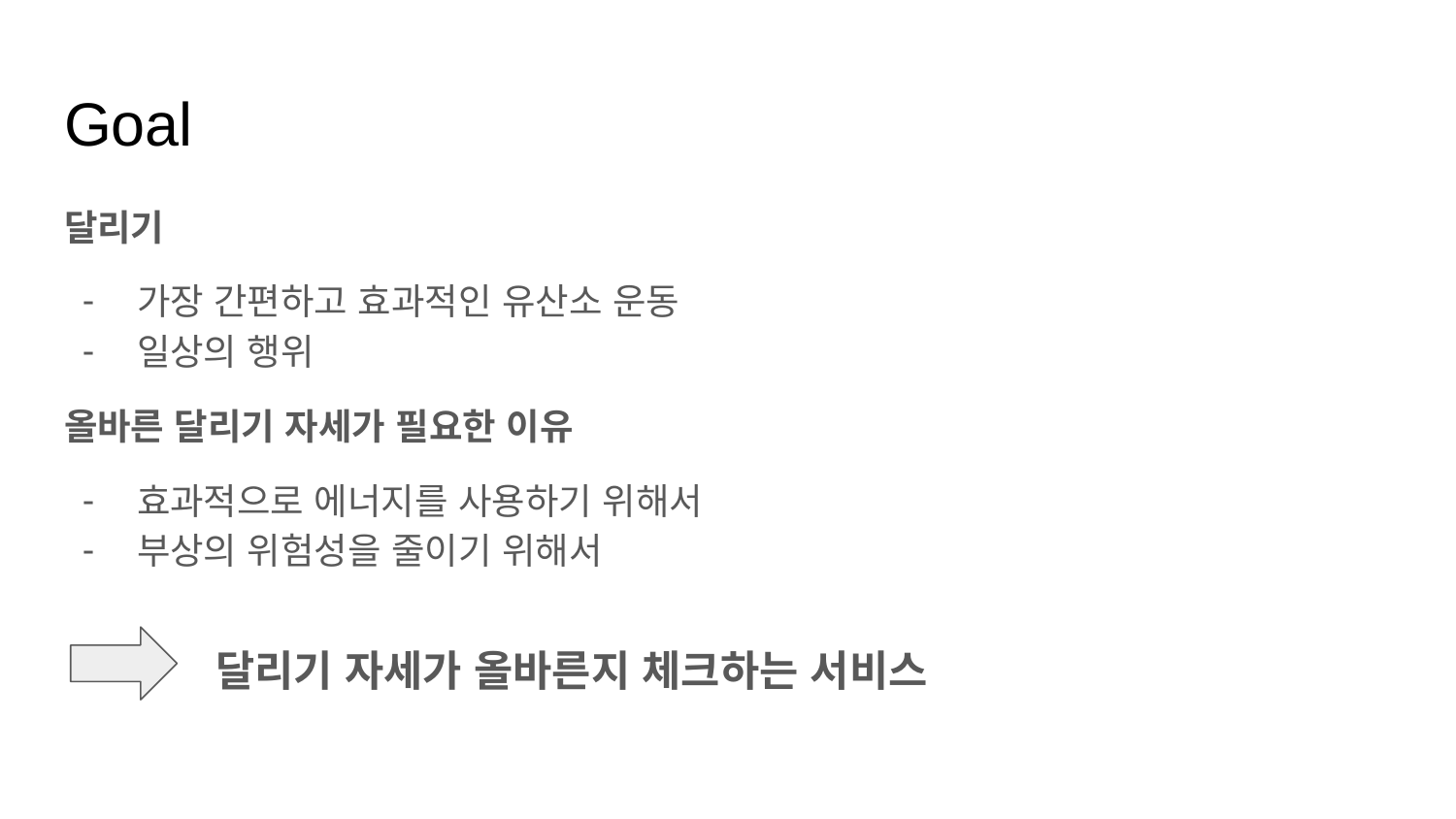

# Goal
달리기
가장 간편하고 효과적인 유산소 운동
일상의 행위
올바른 달리기 자세가 필요한 이유
효과적으로 에너지를 사용하기 위해서
부상의 위험성을 줄이기 위해서
달리기 자세가 올바른지 체크하는 서비스